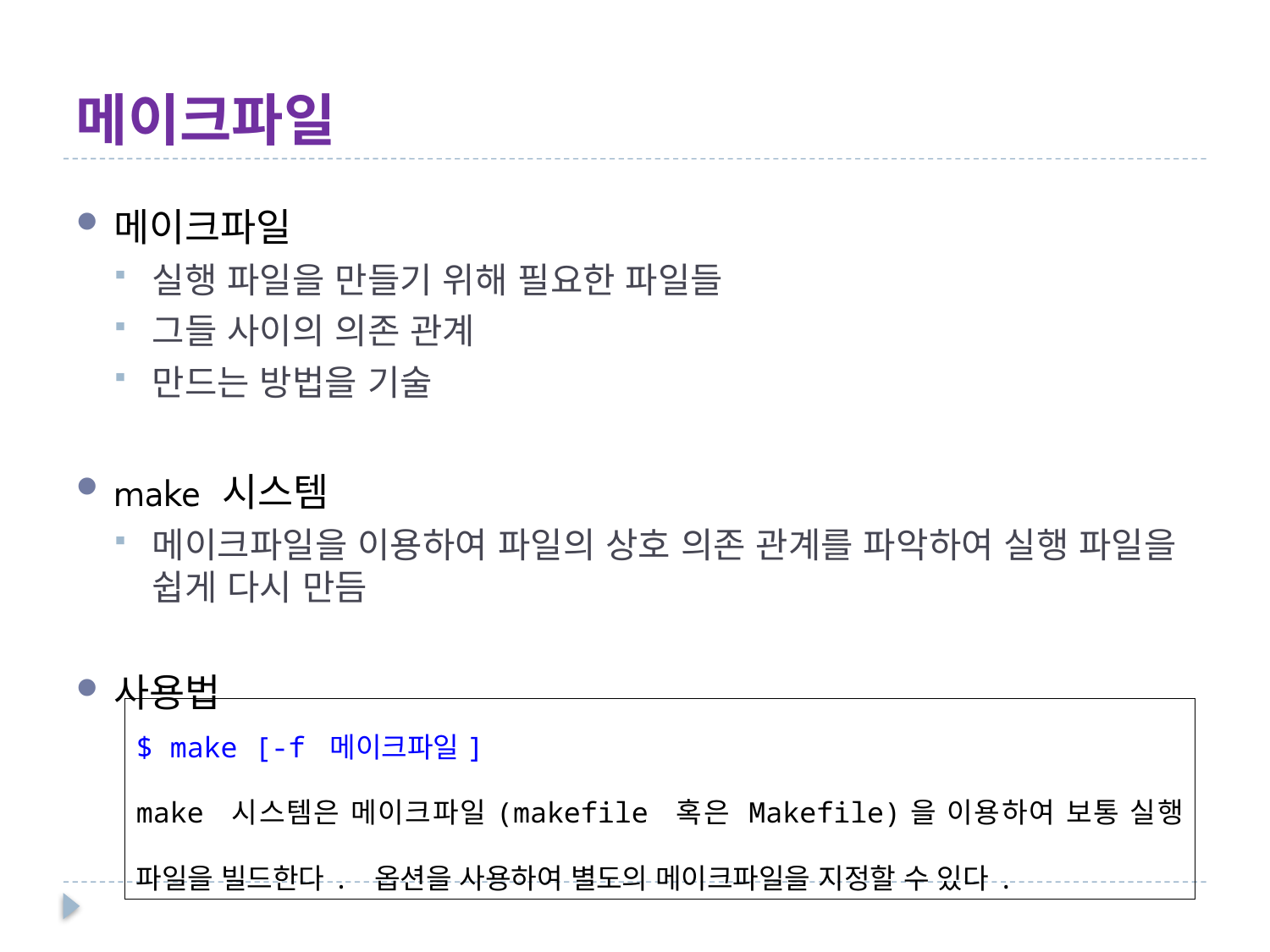

# 메이크파일
메이크파일
실행 파일을 만들기 위해 필요한 파일들
그들 사이의 의존 관계
만드는 방법을 기술

make 시스템
메이크파일을 이용하여 파일의 상호 의존 관계를 파악하여 실행 파일을 쉽게 다시 만듬

사용법
| $ make [-f 메이크파일] make 시스템은 메이크파일(makefile 혹은 Makefile)을 이용하여 보통 실행 파일을 빌드한다. 옵션을 사용하여 별도의 메이크파일을 지정할 수 있다. |
| --- |